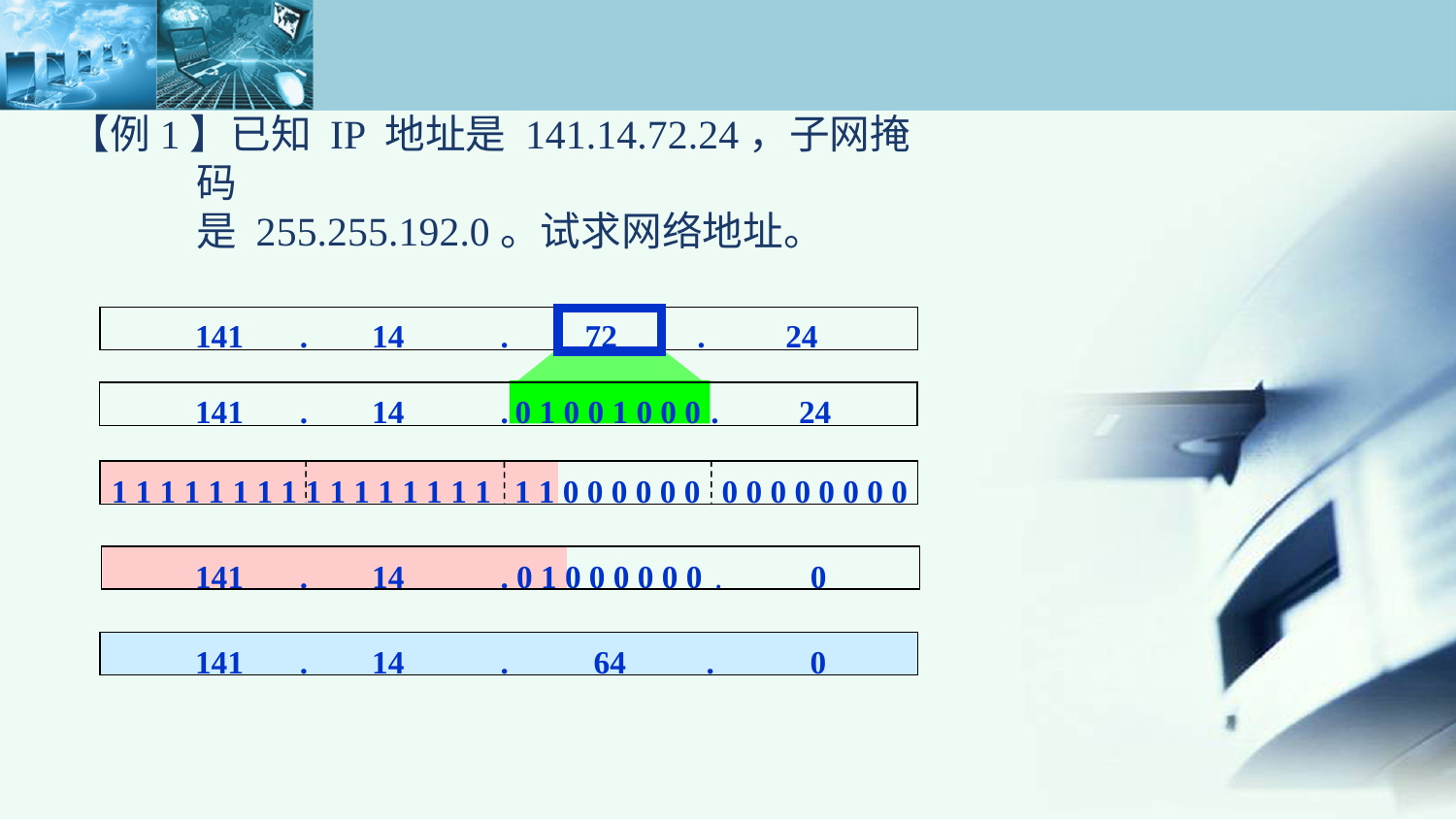

【例1】已知 IP 地址是 141.14.72.24，子网掩码
是 255.255.192.0。试求网络地址。

141       .        14            .

72          .          24

141       .        14            .
.          24
0 1 0 0 1 0 0 0
1 1 1 1 1 1 1 1 1 1 1 1 1 1 1 1   1 1 0 0 0 0 0 0

0 0 0 0 0 0 0 0

141       .        14            . 0 1 0 0 0 0 0 0
.           0

141       .        14            .
64          .            0